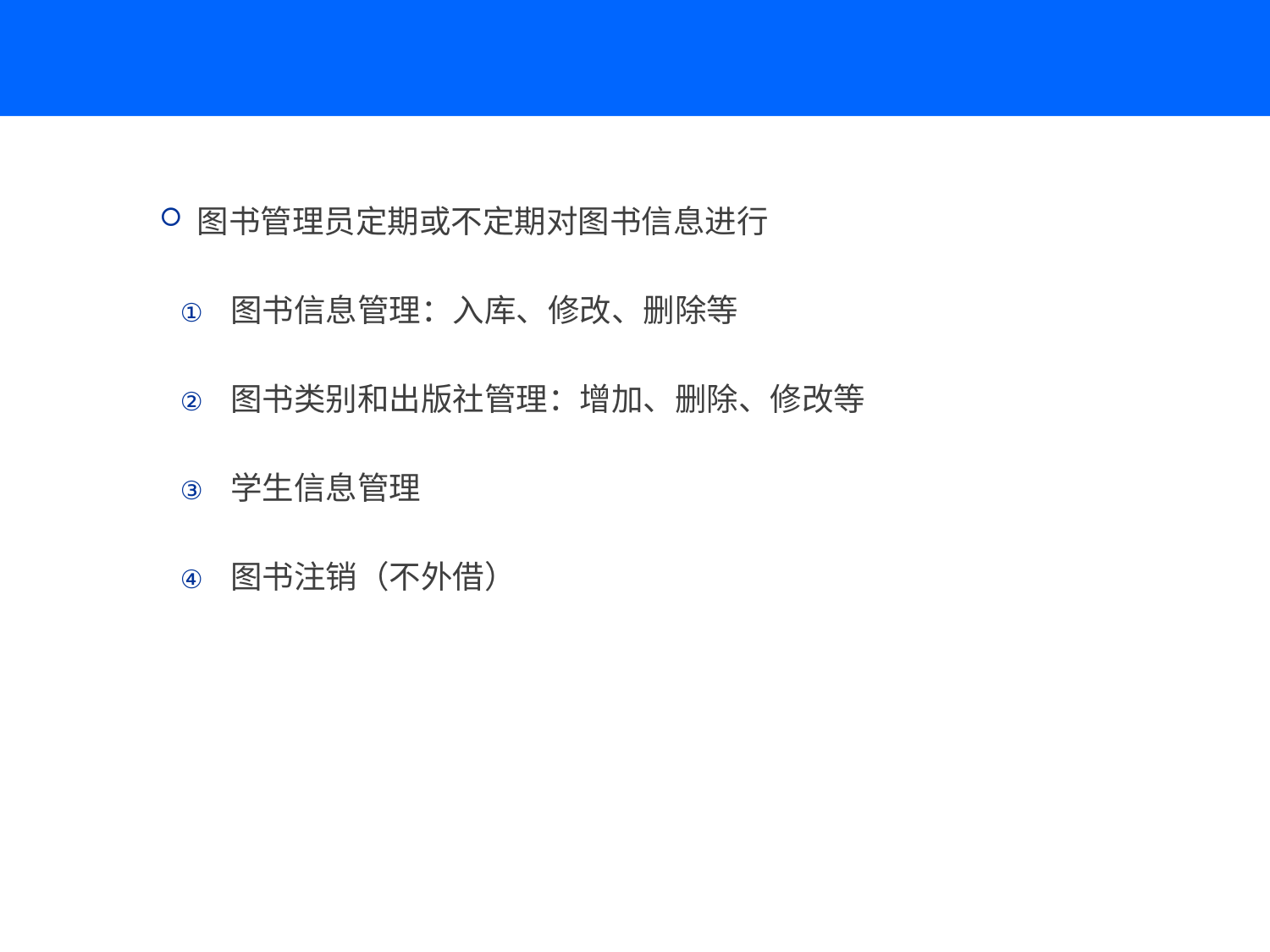

图书管理员定期或不定期对图书信息进行
图书信息管理：入库、修改、删除等
图书类别和出版社管理：增加、删除、修改等
学生信息管理
图书注销（不外借）